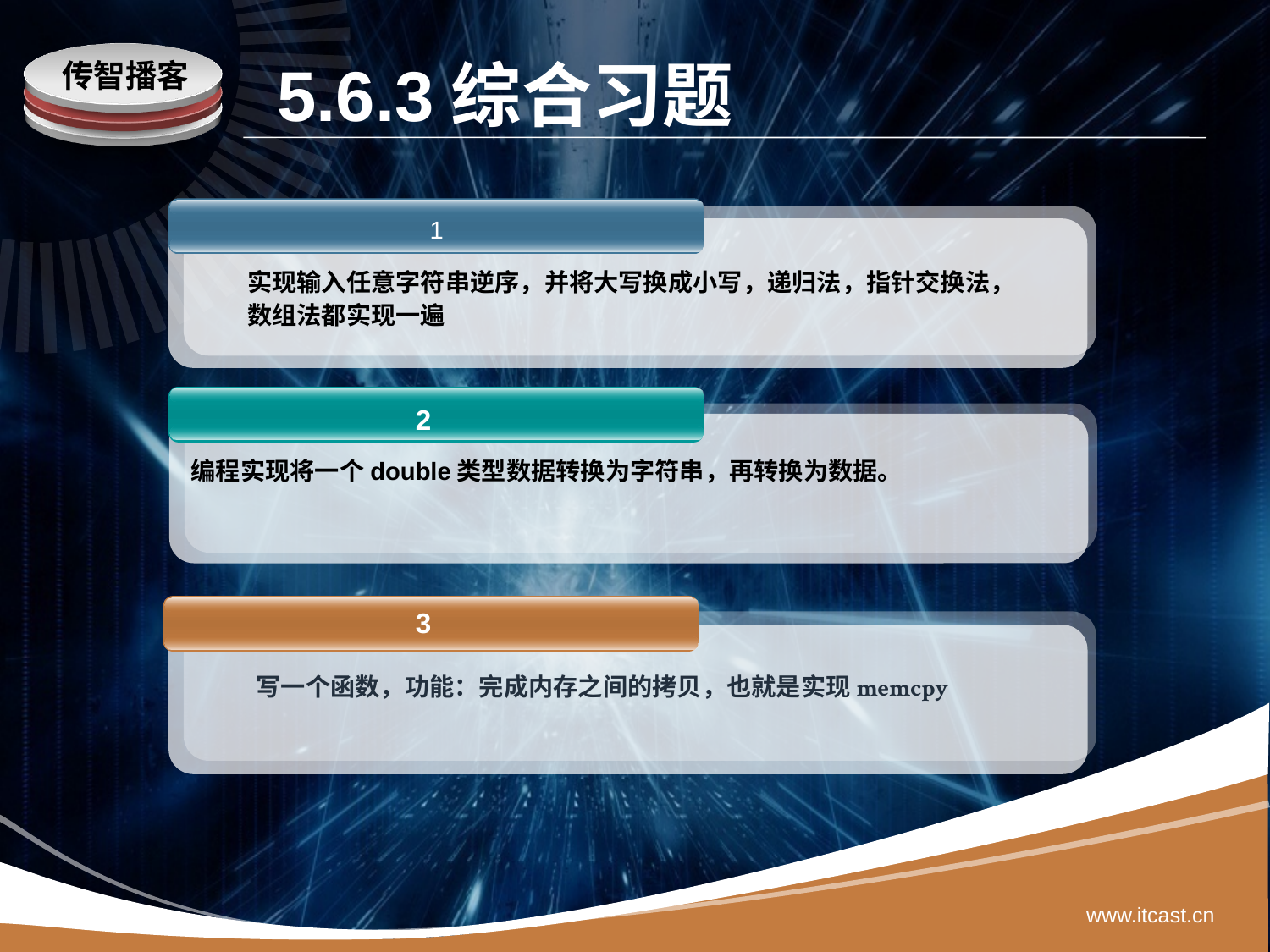

# 5.6.3综合习题

1

实现输入任意字符串逆序，并将大写换成小写，递归法，指针交换法，数组法都实现一遍

2

编程实现将一个double类型数据转换为字符串，再转换为数据。

3

写一个函数，功能：完成内存之间的拷贝，也就是实现memcpy
www.itcast.cn